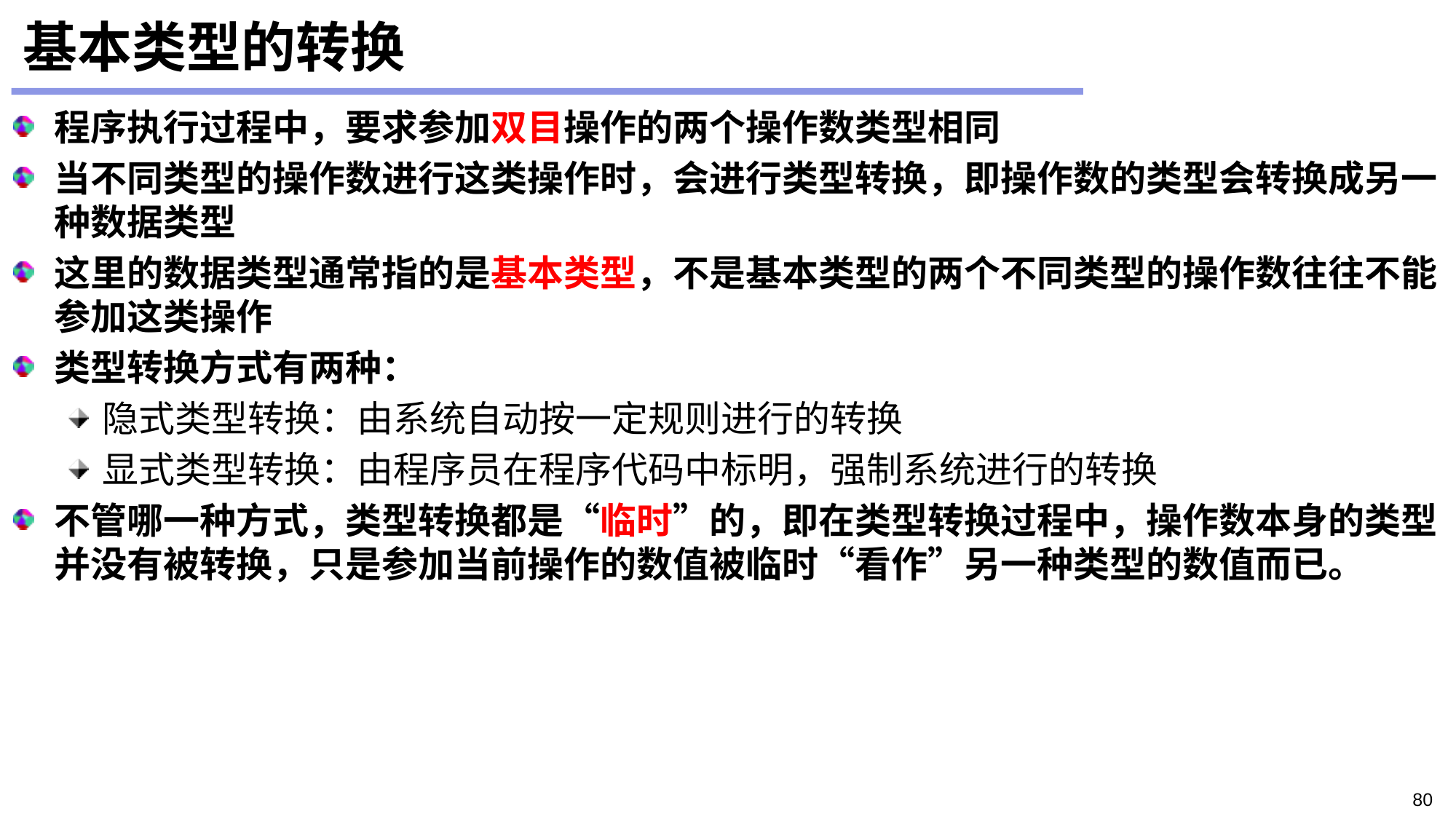

# 基本类型的转换
程序执行过程中，要求参加双目操作的两个操作数类型相同
当不同类型的操作数进行这类操作时，会进行类型转换，即操作数的类型会转换成另一种数据类型
这里的数据类型通常指的是基本类型，不是基本类型的两个不同类型的操作数往往不能参加这类操作
类型转换方式有两种：
隐式类型转换：由系统自动按一定规则进行的转换
显式类型转换：由程序员在程序代码中标明，强制系统进行的转换
不管哪一种方式，类型转换都是“临时”的，即在类型转换过程中，操作数本身的类型并没有被转换，只是参加当前操作的数值被临时“看作”另一种类型的数值而已。

80